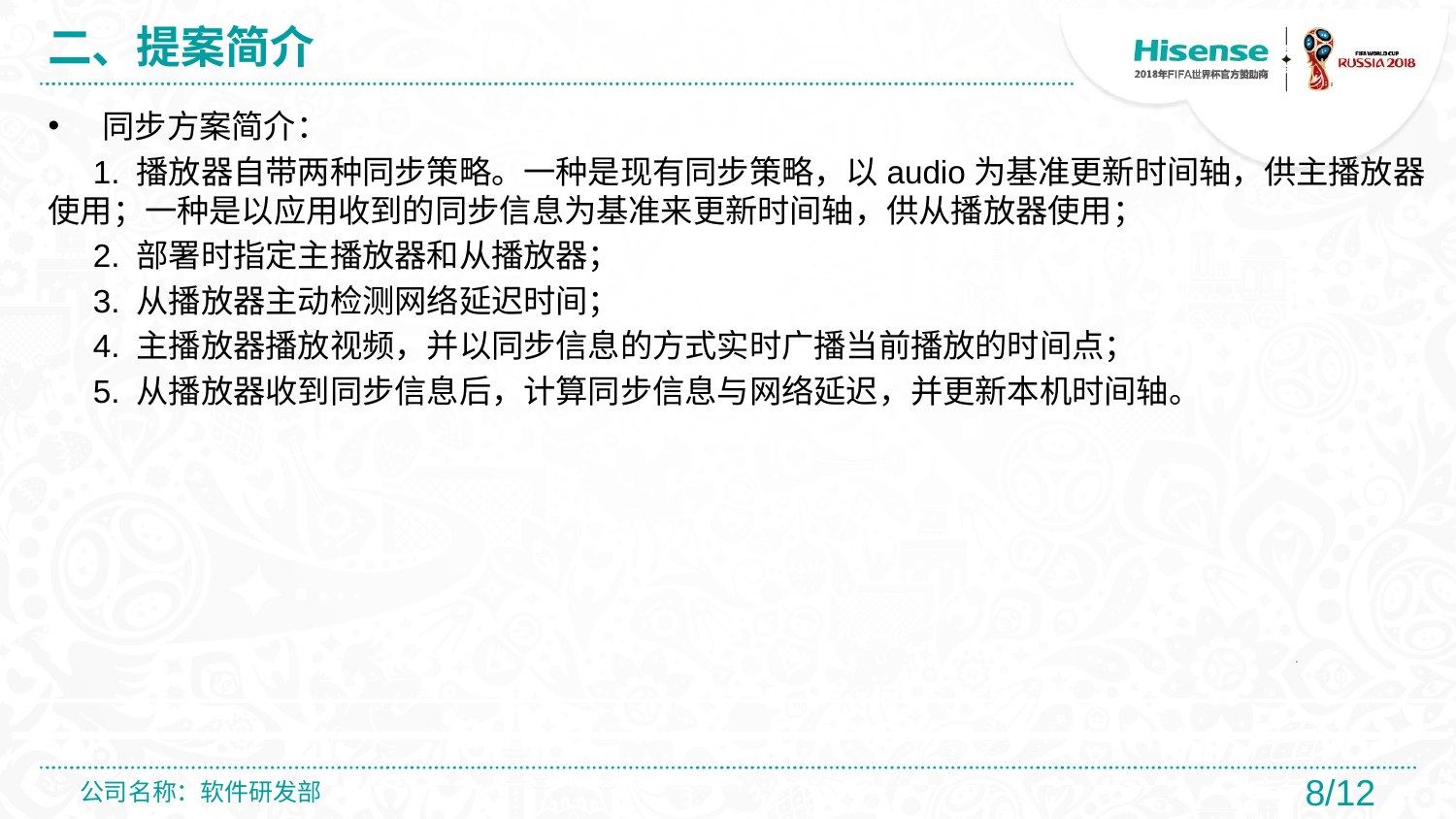

# 二、提案简介
同步方案简介：
     1. 播放器自带两种同步策略。一种是现有同步策略，以audio为基准更新时间轴，供主播放器使用；一种是以应用收到的同步信息为基准来更新时间轴，供从播放器使用；
     2. 部署时指定主播放器和从播放器；
     3. 从播放器主动检测网络延迟时间；
     4. 主播放器播放视频，并以同步信息的方式实时广播当前播放的时间点；
     5. 从播放器收到同步信息后，计算同步信息与网络延迟，并更新本机时间轴。

公司名称：软件研发部
8/12